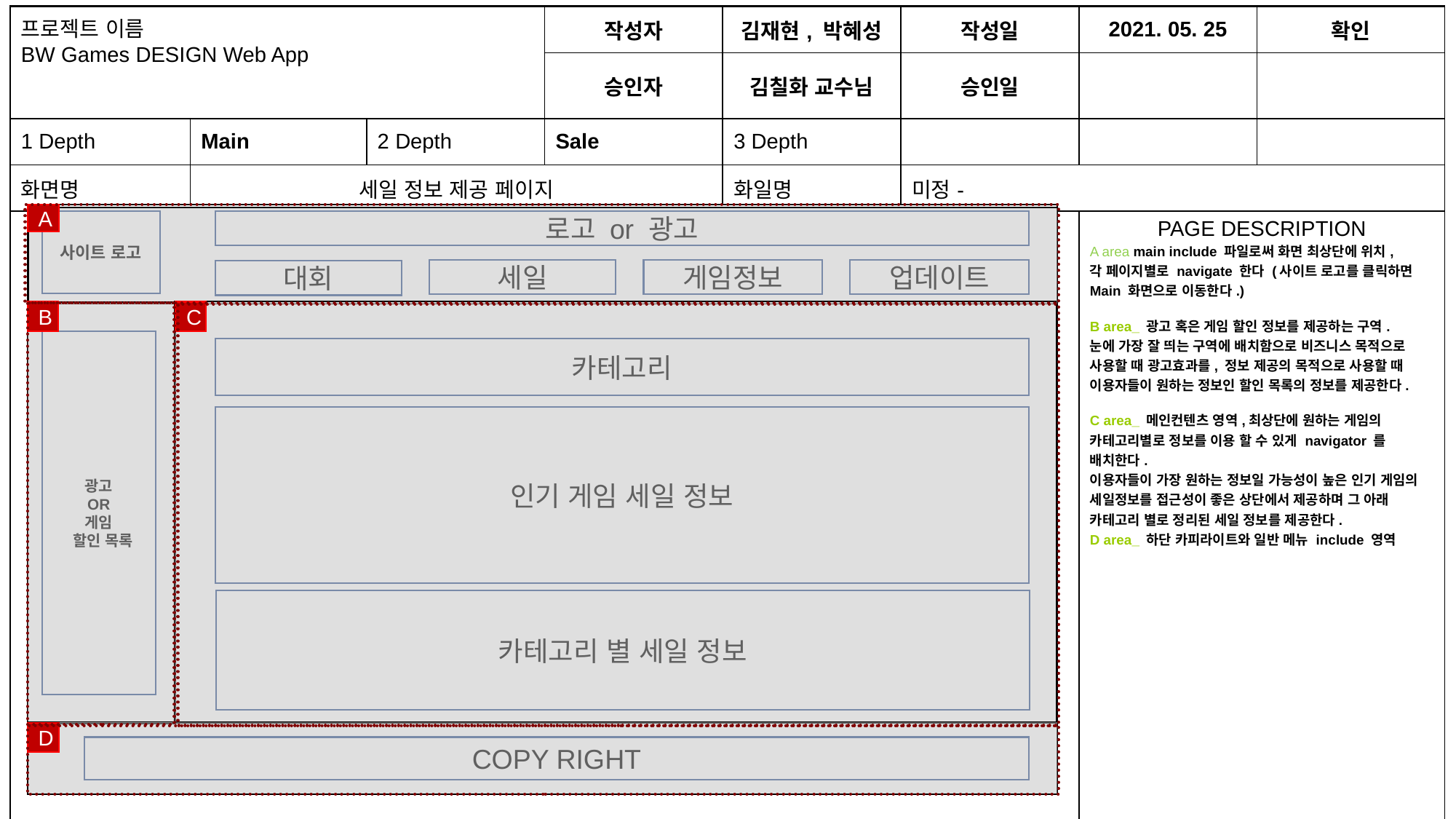

| 프로젝트 이름 BW Games DESIGN Web App |  |  | 작성자 | 김재현, 박혜성 | 작성일 | 2021. 05. 25 | 확인 |
| --- | --- | --- | --- | --- | --- | --- | --- |
|  |  |  | 승인자 | 김칠화 교수님 | 승인일 |  |  |
| 1 Depth | Main | 2 Depth | Sale | 3 Depth |  |  |  |
| 화면명 | 세일 정보 제공 페이지 |  |  | 화일명 | 미정- |  |  |
|  |  |  |  |  |  | PAGE DESCRIPTION A area main include 파일로써 화면 최상단에 위치, 각 페이지별로 navigate 한다 (사이트 로고를 클릭하면 Main 화면으로 이동한다.) B area\_ 광고 혹은 게임 할인 정보를 제공하는 구역. 눈에 가장 잘 띄는 구역에 배치함으로 비즈니스 목적으로 사용할 때 광고효과를, 정보 제공의 목적으로 사용할 때 이용자들이 원하는 정보인 할인 목록의 정보를 제공한다. C area\_ 메인컨텐츠 영역,최상단에 원하는 게임의 카테고리별로 정보를 이용 할 수 있게 navigator 를 배치한다. 이용자들이 가장 원하는 정보일 가능성이 높은 인기 게임의 세일정보를 접근성이 좋은 상단에서 제공하며 그 아래 카테고리 별로 정리된 세일 정보를 제공한다. D area\_ 하단 카피라이트와 일반 메뉴 include 영역 |  |

| ㅁ |  |
| --- | --- |
|  |  |
|  |  |
A

사이트 로고
로고 or 광고
세일
게임정보
업데이트
대회
B

C

광고
OR
게임
 할인 목록
카테고리
인기 게임 세일 정보
카테고리 별 세일 정보

D

COPY RIGHT